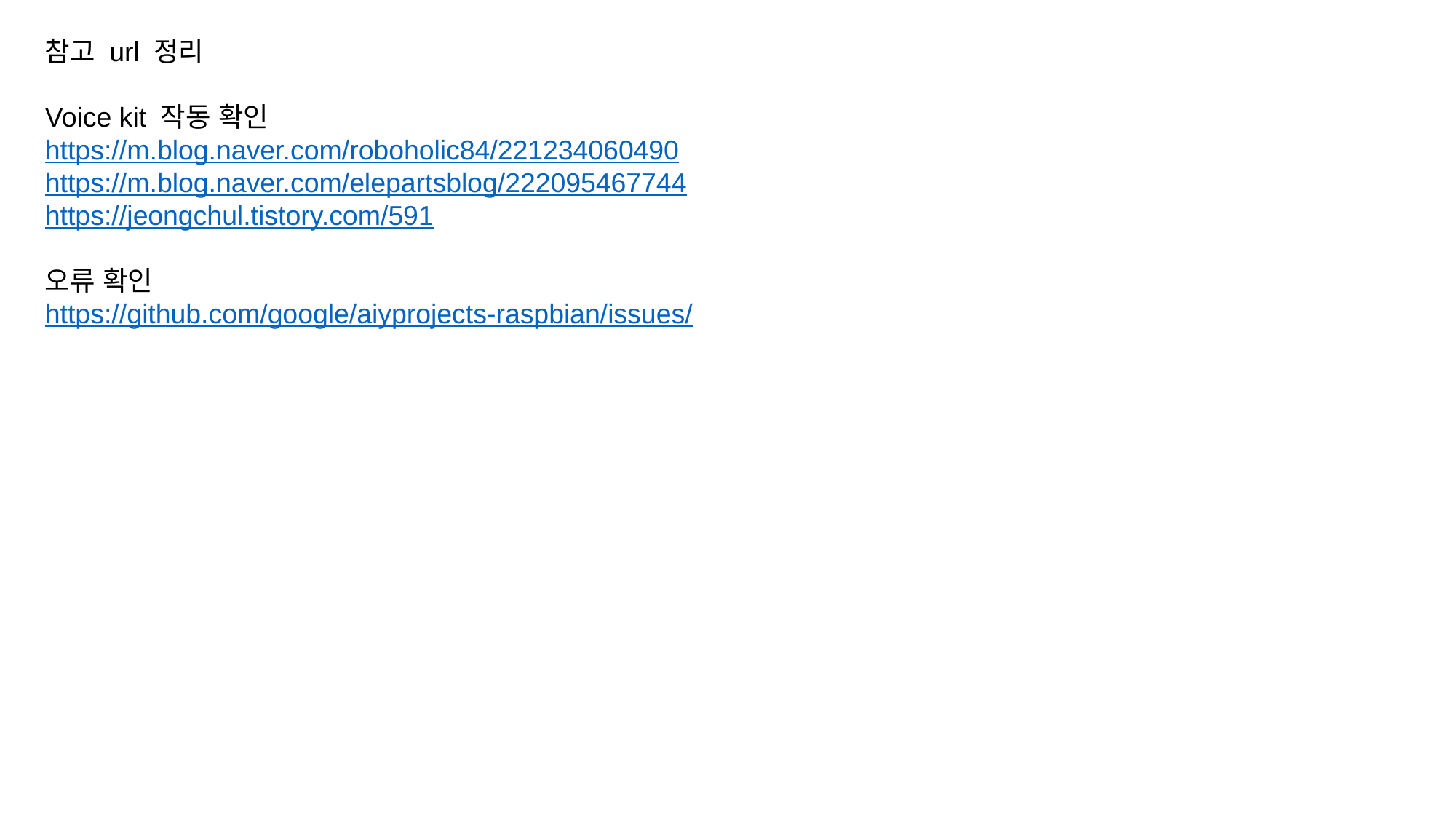

참고 url 정리

Voice kit 작동 확인
https://m.blog.naver.com/roboholic84/221234060490
https://m.blog.naver.com/elepartsblog/222095467744
https://jeongchul.tistory.com/591

오류 확인
https://github.com/google/aiyprojects-raspbian/issues/